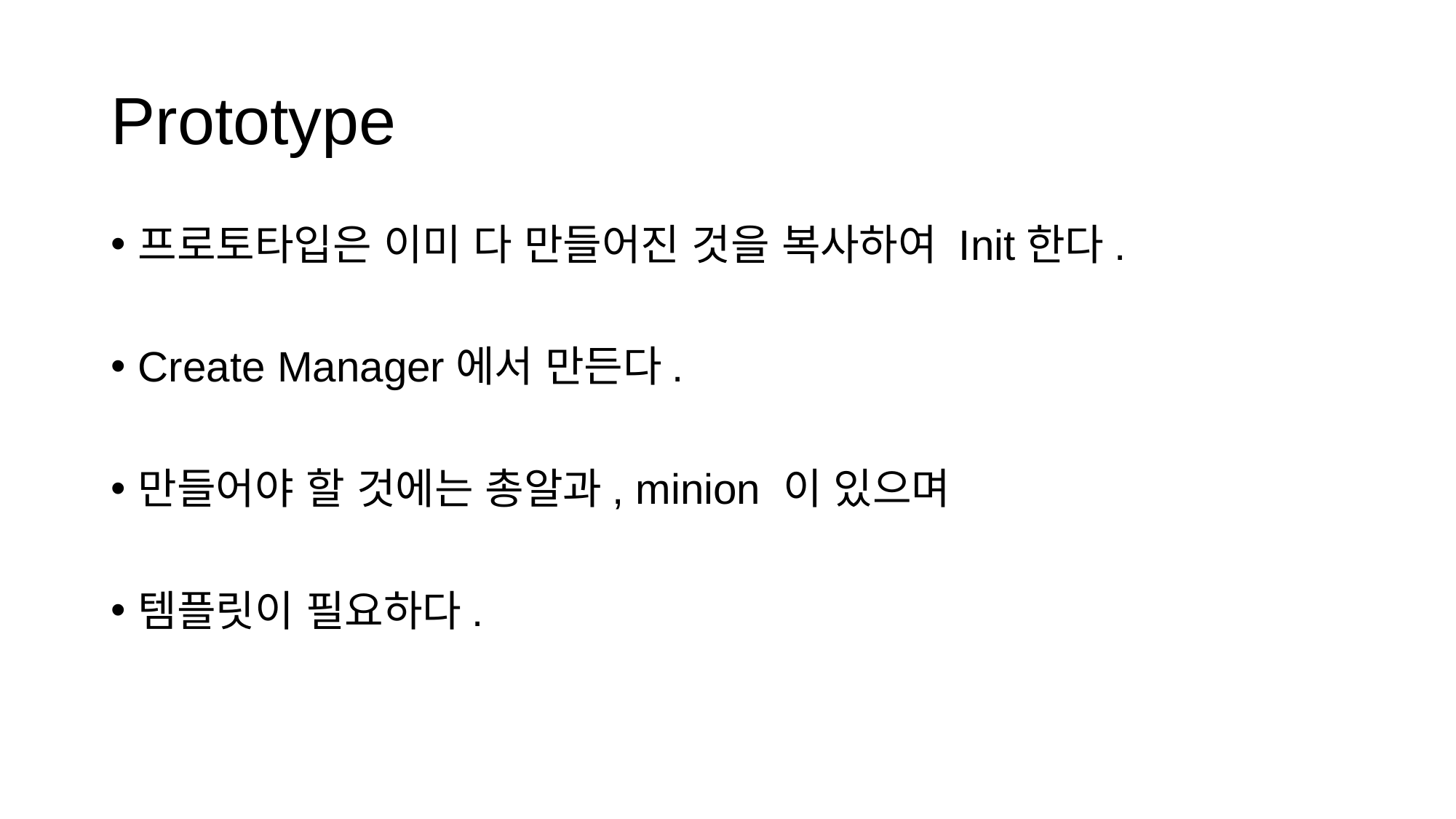

# Prototype
프로토타입은 이미 다 만들어진 것을 복사하여 Init한다.

Create Manager에서 만든다.

만들어야 할 것에는 총알과, minion 이 있으며

템플릿이 필요하다.